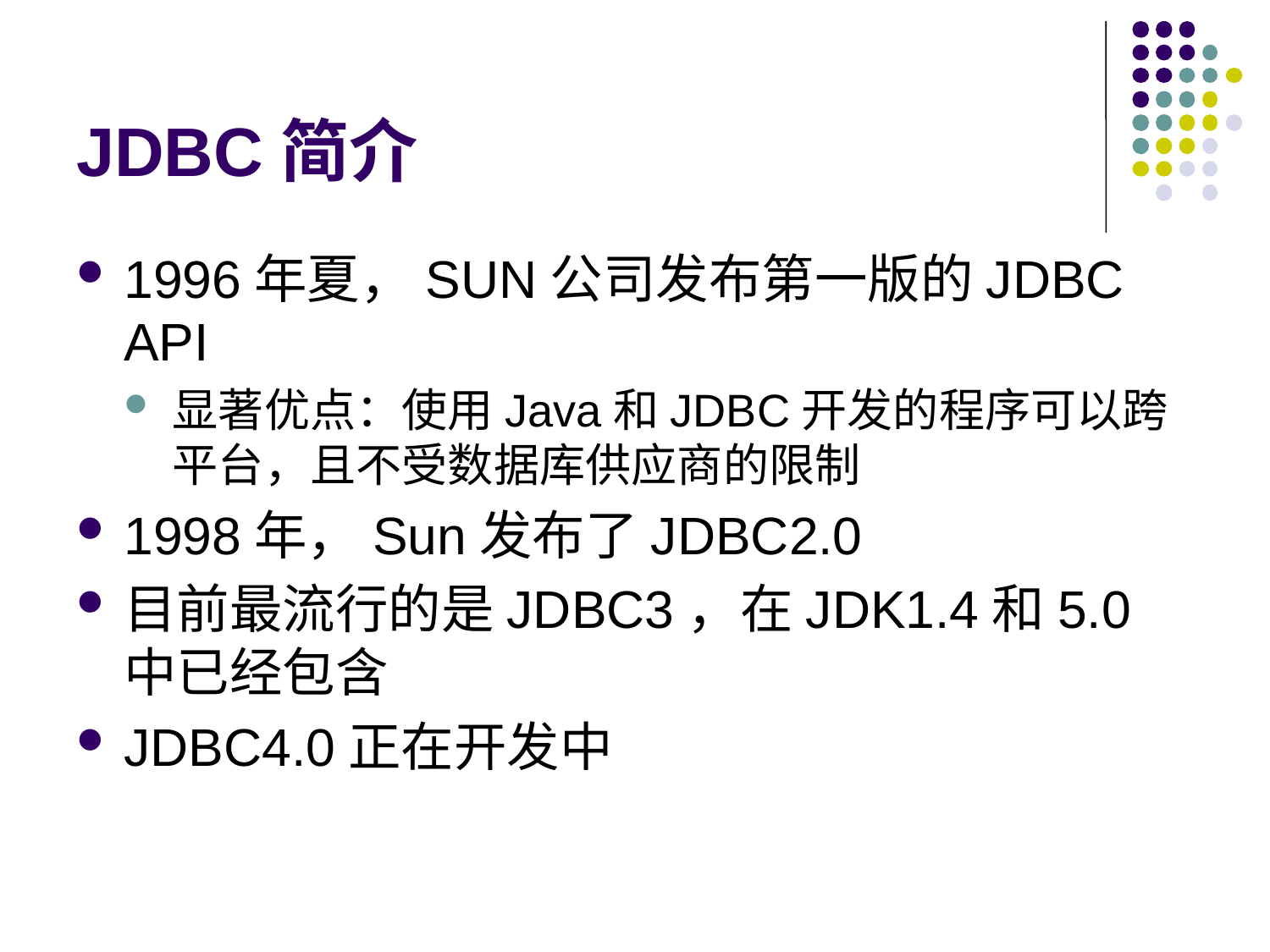

# JDBC简介
1996年夏，SUN公司发布第一版的JDBC API
显著优点：使用Java和JDBC开发的程序可以跨平台，且不受数据库供应商的限制
1998年，Sun发布了JDBC2.0
目前最流行的是JDBC3，在JDK1.4和5.0中已经包含
JDBC4.0正在开发中